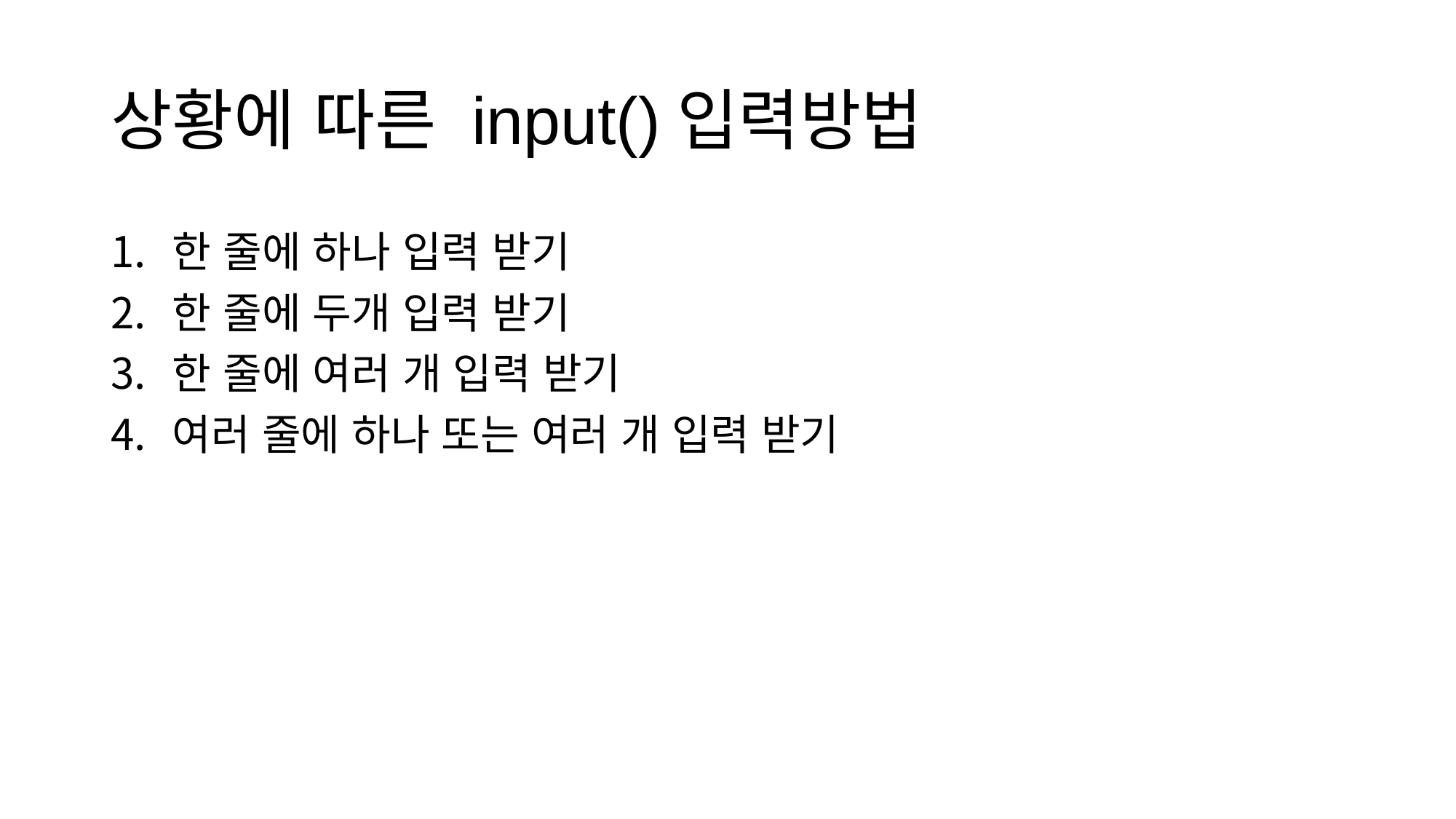

# 상황에 따른 input()입력방법
한 줄에 하나 입력 받기
한 줄에 두개 입력 받기
한 줄에 여러 개 입력 받기
여러 줄에 하나 또는 여러 개 입력 받기